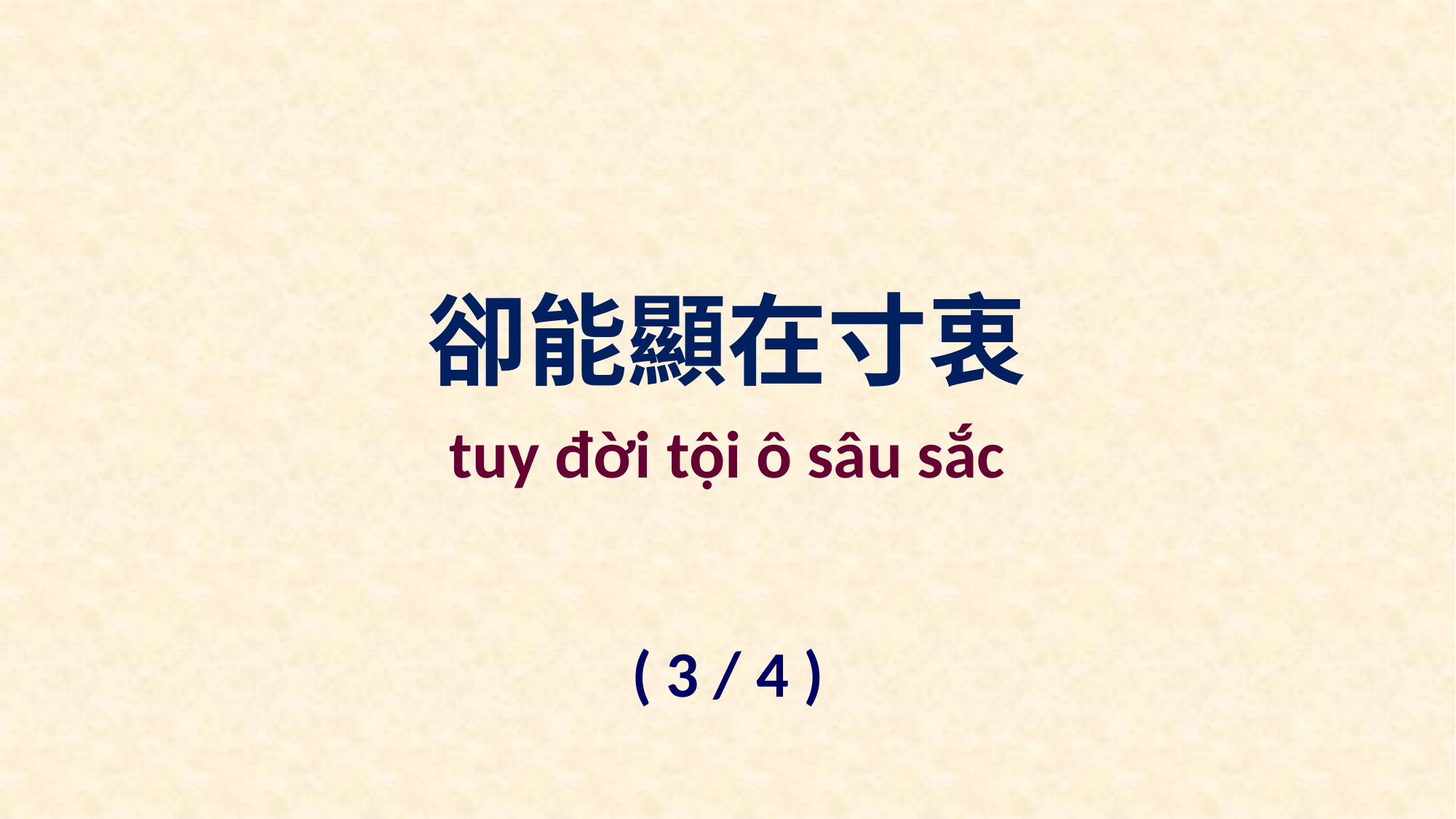

卻能顯在寸衷
tuy đời tội ô sâu sắc
( 3 / 4 )